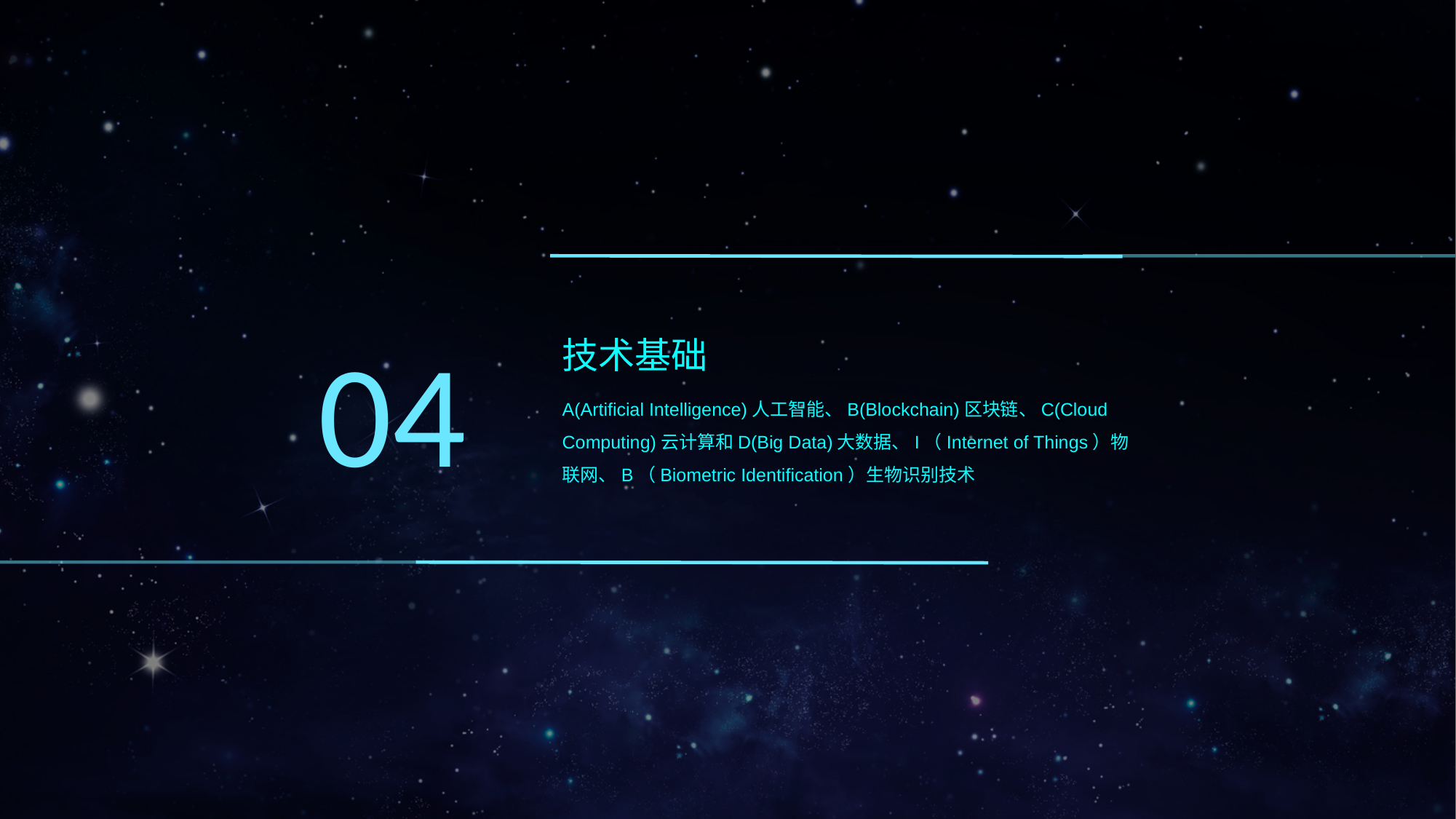

04
技术基础
A(Artificial Intelligence)人工智能、B(Blockchain)区块链、C(Cloud Computing)云计算和D(Big Data)大数据、I（Internet of Things）物联网、B（Biometric Identification）生物识别技术